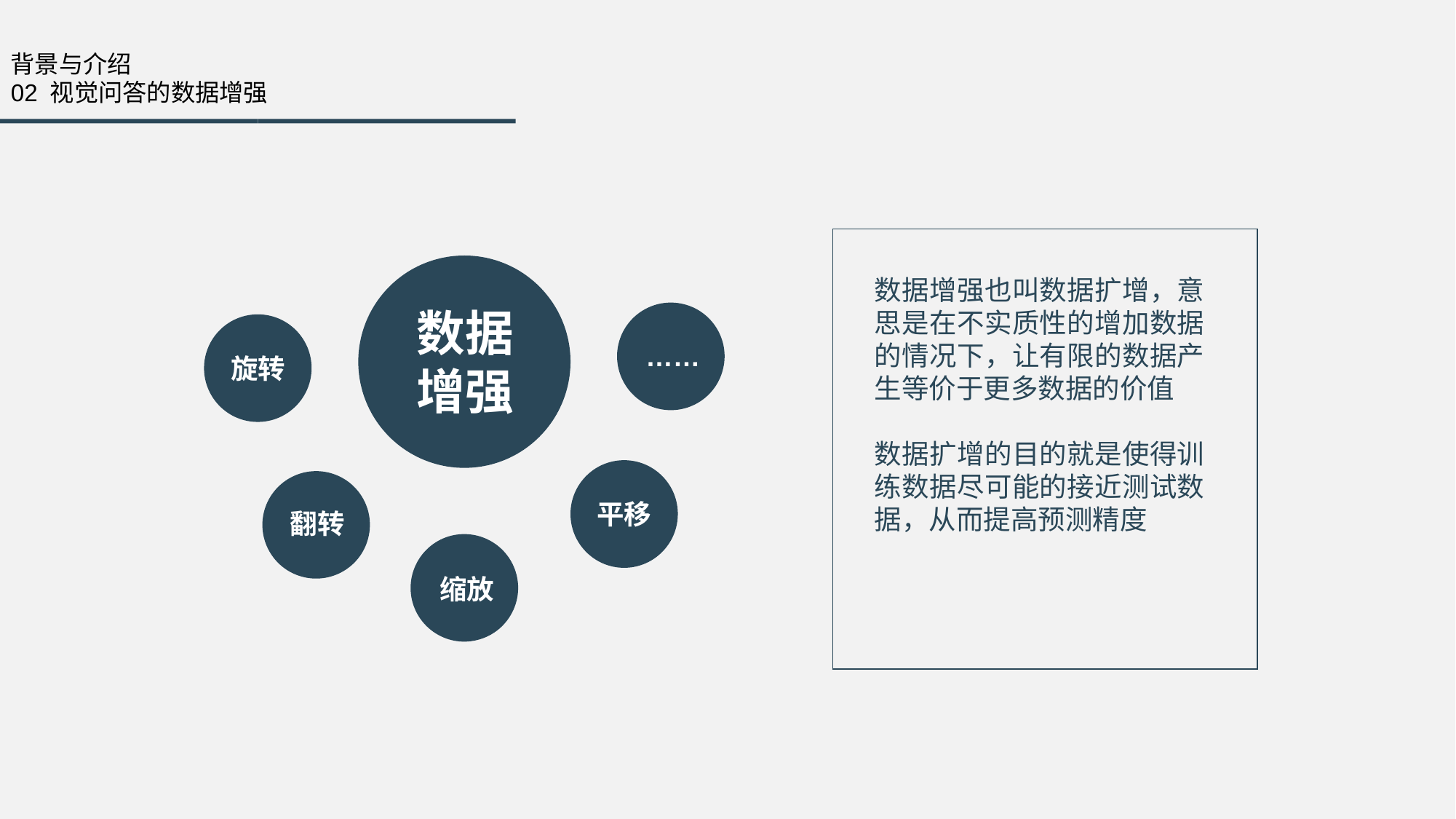

背景与介绍
02 视觉问答的数据增强

数据增强也叫数据扩增，意思是在不实质性的增加数据的情况下，让有限的数据产生等价于更多数据的价值

数据扩增的目的就是使得训练数据尽可能的接近测试数据，从而提高预测精度
数据增强

……
旋转

平移
翻转

缩放